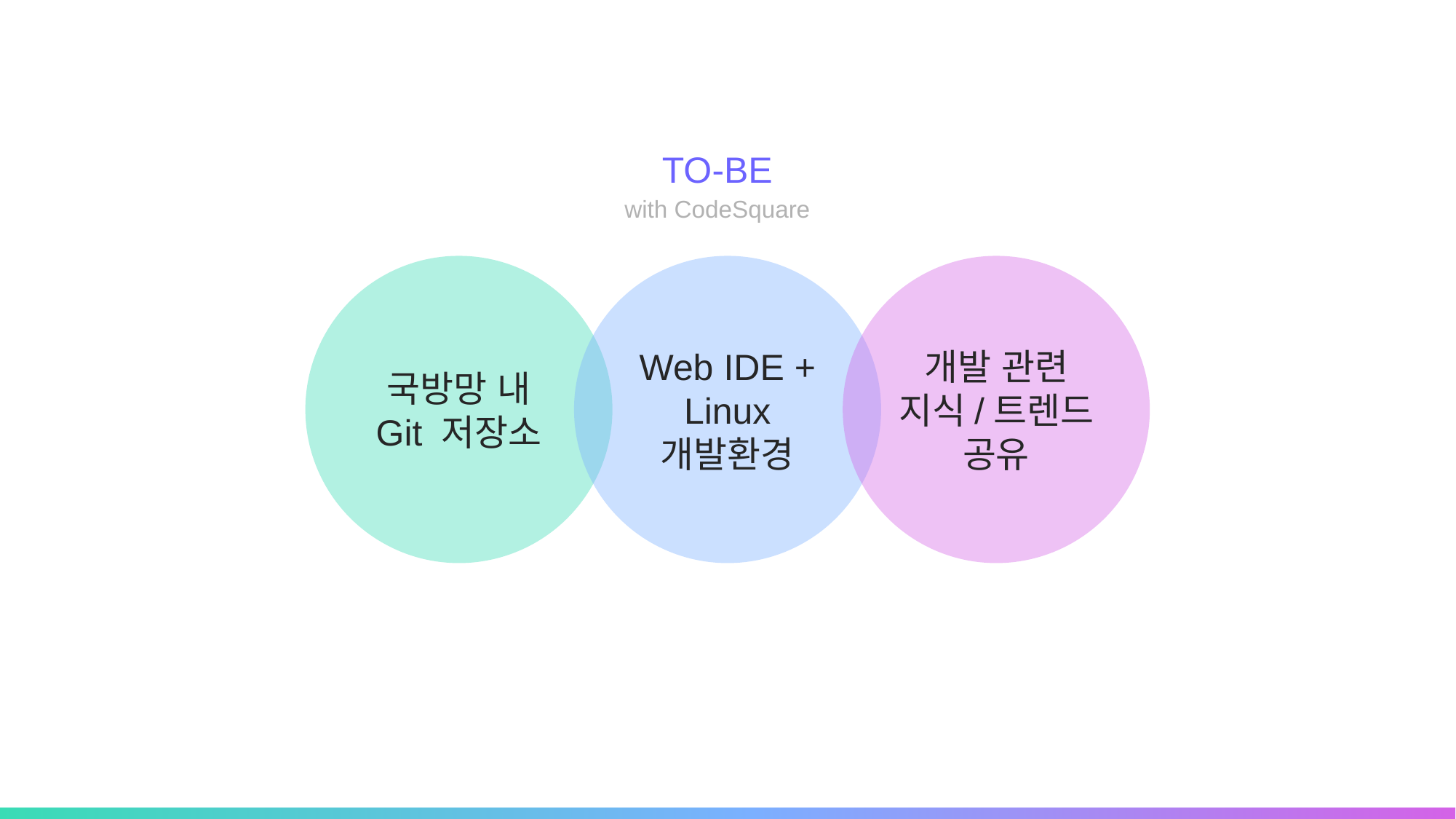

TO-BE
with CodeSquare
국방망 내
Git 저장소
Web IDE +
Linux
개발환경
개발 관련
지식/트렌드 공유